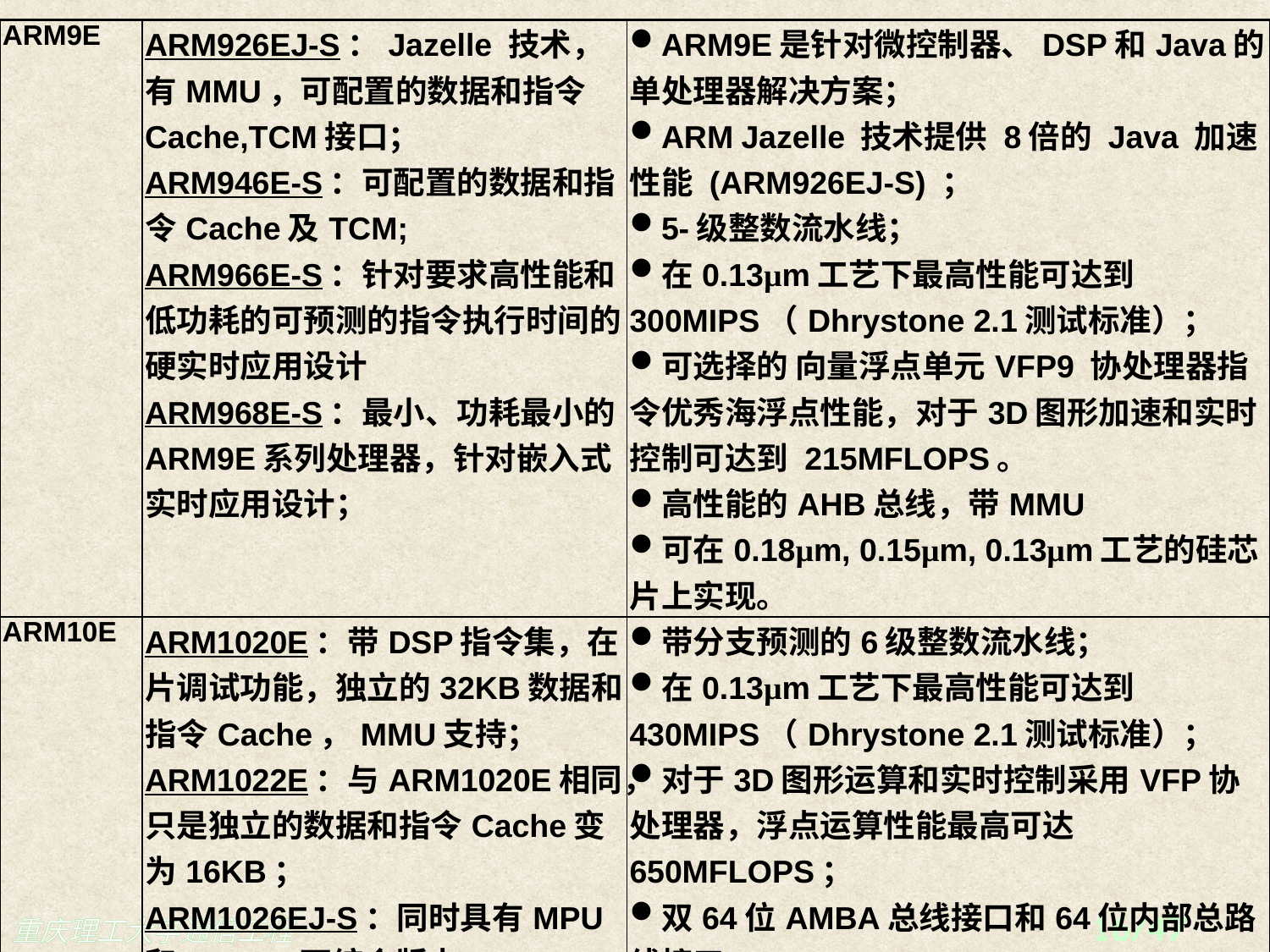

| ARM9E | ARM926EJ-S：Jazelle 技术，有MMU，可配置的数据和指令Cache,TCM接口； ARM946E-S：可配置的数据和指令Cache及TCM; ARM966E-S：针对要求高性能和低功耗的可预测的指令执行时间的硬实时应用设计 ARM968E-S：最小、功耗最小的 ARM9E系列处理器，针对嵌入式实时应用设计； | ARM9E是针对微控制器、DSP和Java的单处理器解决方案； ARM Jazelle 技术提供 8倍的 Java 加速性能 (ARM926EJ-S) ； 5-级整数流水线； 在0.13µm工艺下最高性能可达到300MIPS（Dhrystone 2.1测试标准）； 可选择的 向量浮点单元VFP9 协处理器指令优秀海浮点性能，对于3D图形加速和实时控制可达到 215MFLOPS。 高性能的AHB总线，带MMU 可在0.18µm, 0.15µm, 0.13µm工艺的硅芯片上实现。 |
| --- | --- | --- |
| ARM10E | ARM1020E：带DSP指令集，在片调试功能，独立的32KB数据和指令Cache，MMU支持； ARM1022E：与ARM1020E相同，只是独立的数据和指令Cache变为16KB； ARM1026EJ-S：同时具有MPU和MMU，可综合版本； | 带分支预测的6级整数流水线； 在0.13µm工艺下最高性能可达到430MIPS（Dhrystone 2.1测试标准）； 对于3D图形运算和实时控制采用VFP协处理器，浮点运算性能最高可达650MFLOPS； 双64位AMBA总线接口和64位内部总路线接口； 优化的缓存结构提高了处理器访问低速存储器的性能； 可在0.18µm, 0.15µm, 0.13µm工艺的硅芯片上实现 |